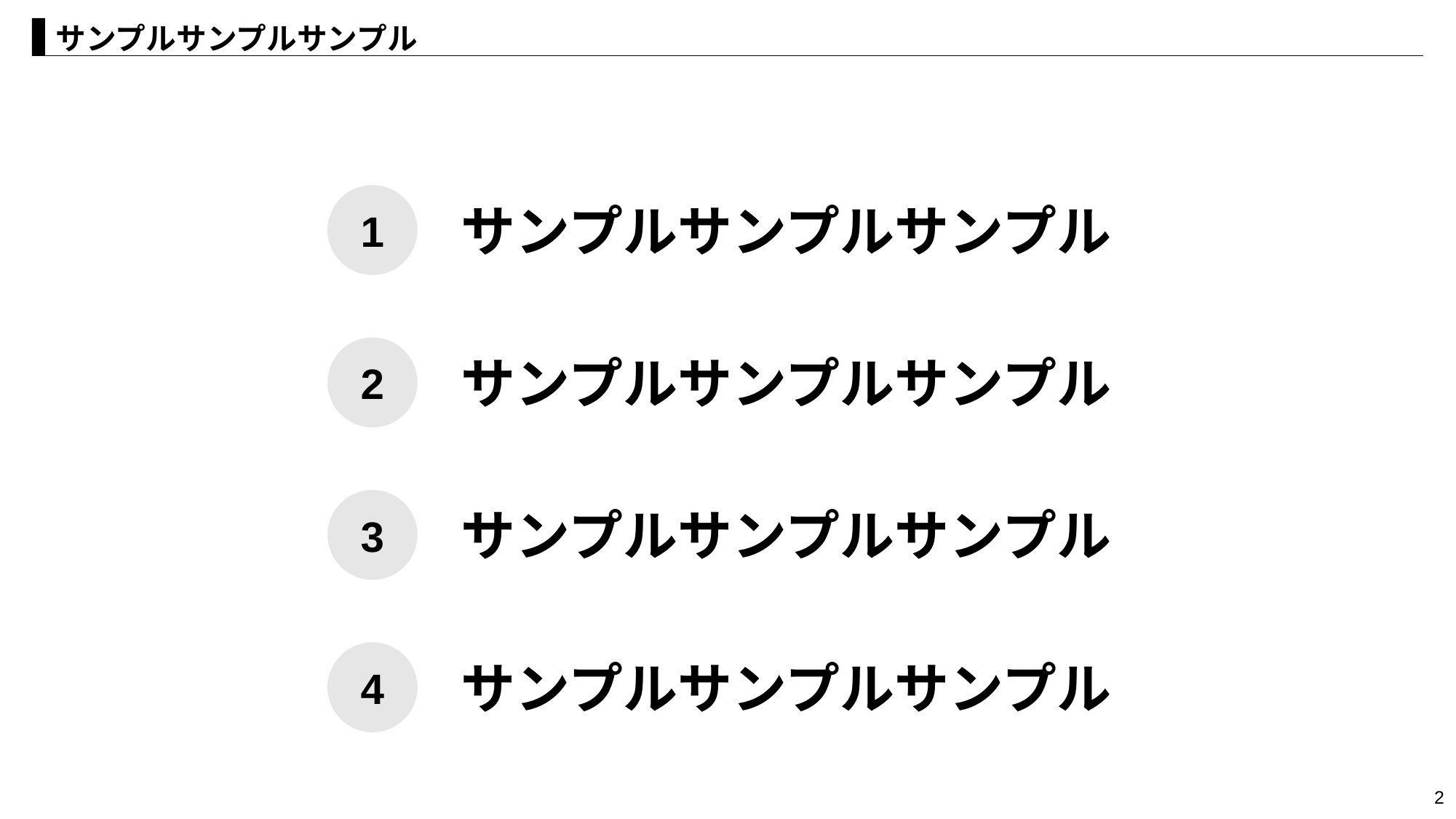

サンプルサンプルサンプル

1
サンプルサンプルサンプル
2
サンプルサンプルサンプル
3
サンプルサンプルサンプル
4
サンプルサンプルサンプル
2